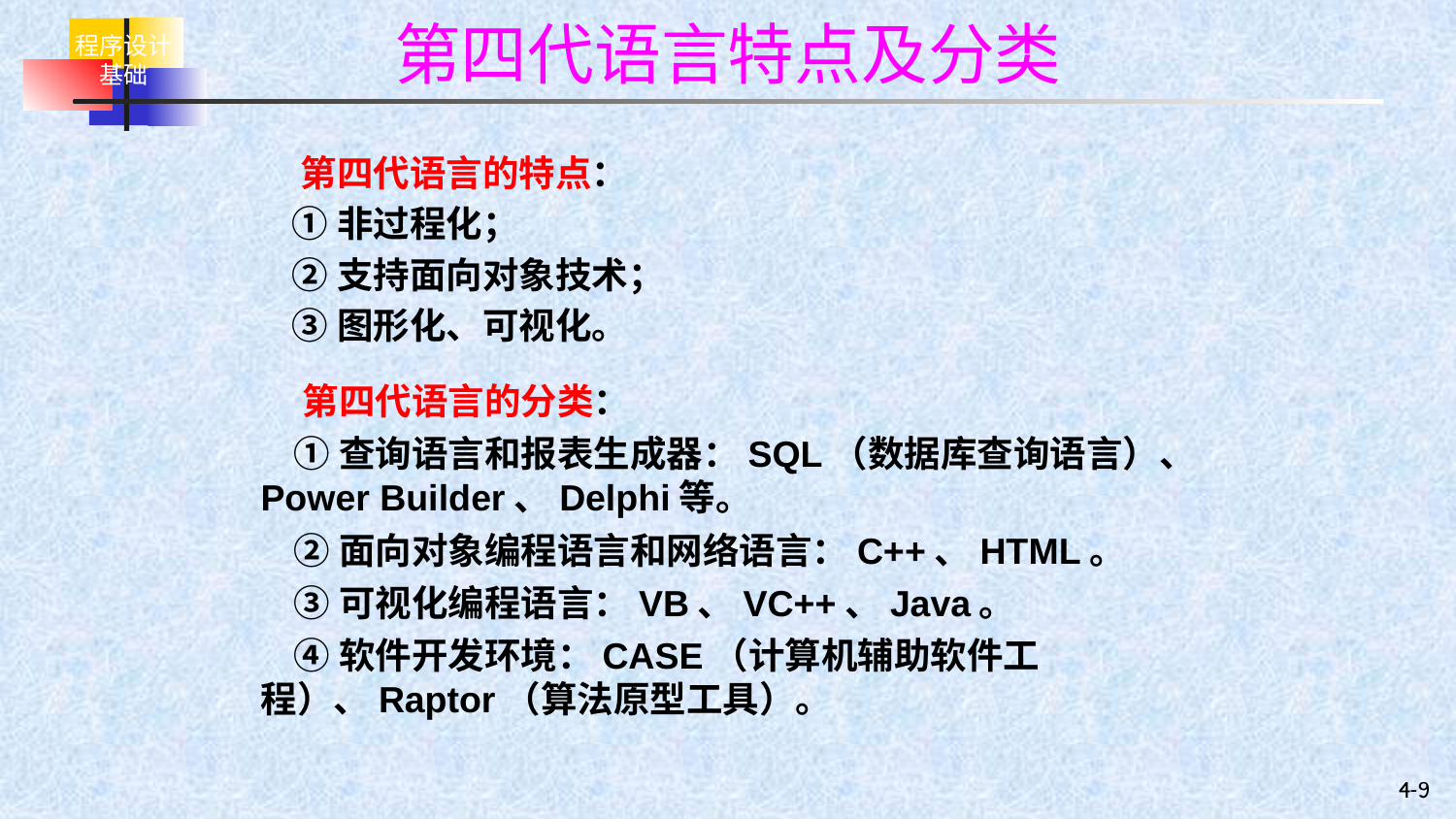

# 第四代语言特点及分类
    第四代语言的特点：
    ①非过程化；
    ②支持面向对象技术；
    ③图形化、可视化。
    第四代语言的分类：
    ①查询语言和报表生成器：SQL（数据库查询语言）、Power Builder、Delphi等。
    ②面向对象编程语言和网络语言：C++、HTML。
    ③可视化编程语言：VB、VC++、Java。
    ④软件开发环境：CASE（计算机辅助软件工程）、Raptor（算法原型工具）。
4-9